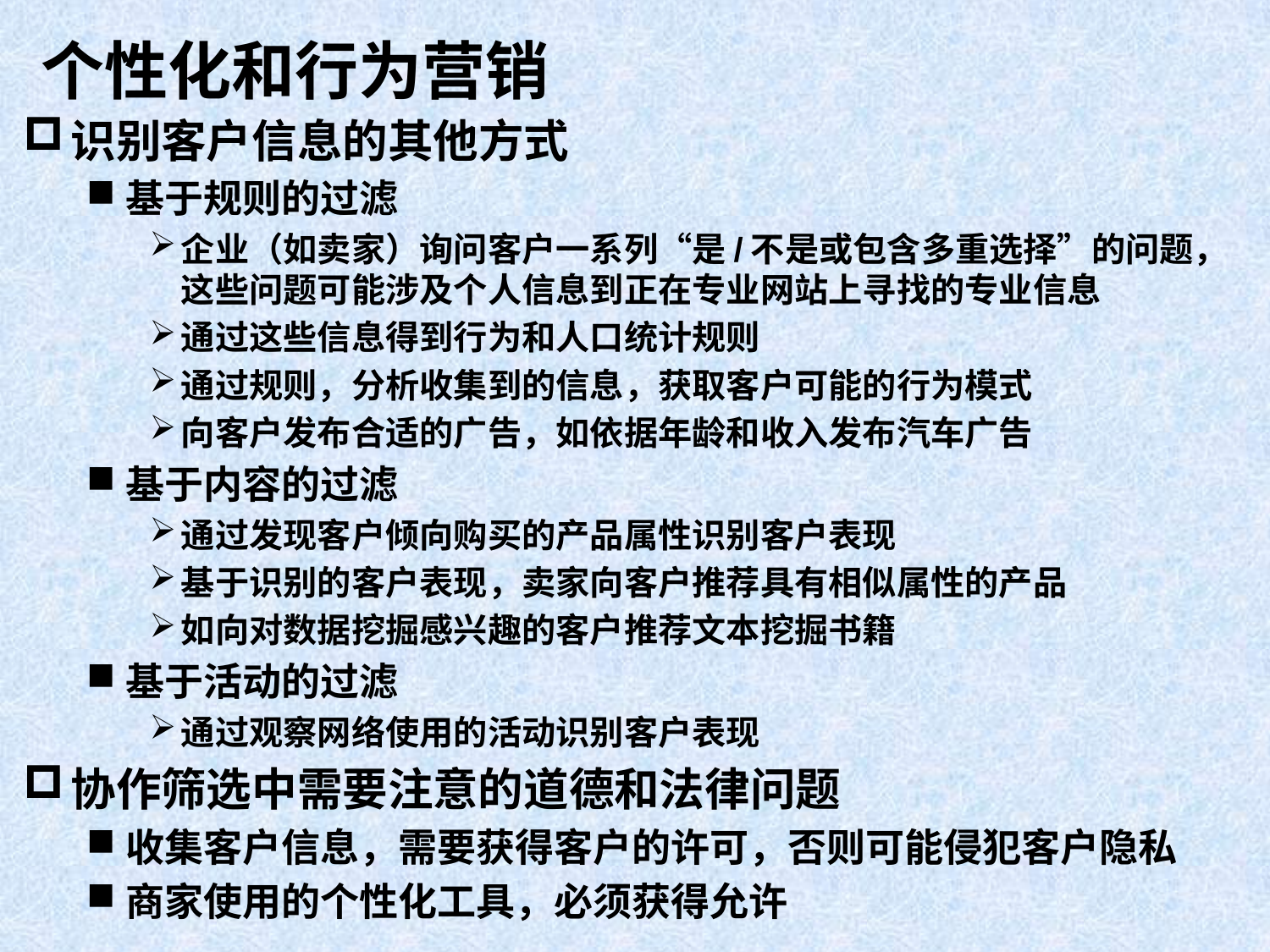

# 个性化和行为营销
识别客户信息的其他方式
基于规则的过滤
企业（如卖家）询问客户一系列“是/不是或包含多重选择”的问题，这些问题可能涉及个人信息到正在专业网站上寻找的专业信息
通过这些信息得到行为和人口统计规则
通过规则，分析收集到的信息，获取客户可能的行为模式
向客户发布合适的广告，如依据年龄和收入发布汽车广告
基于内容的过滤
通过发现客户倾向购买的产品属性识别客户表现
基于识别的客户表现，卖家向客户推荐具有相似属性的产品
如向对数据挖掘感兴趣的客户推荐文本挖掘书籍
基于活动的过滤
通过观察网络使用的活动识别客户表现
协作筛选中需要注意的道德和法律问题
收集客户信息，需要获得客户的许可，否则可能侵犯客户隐私
商家使用的个性化工具，必须获得允许